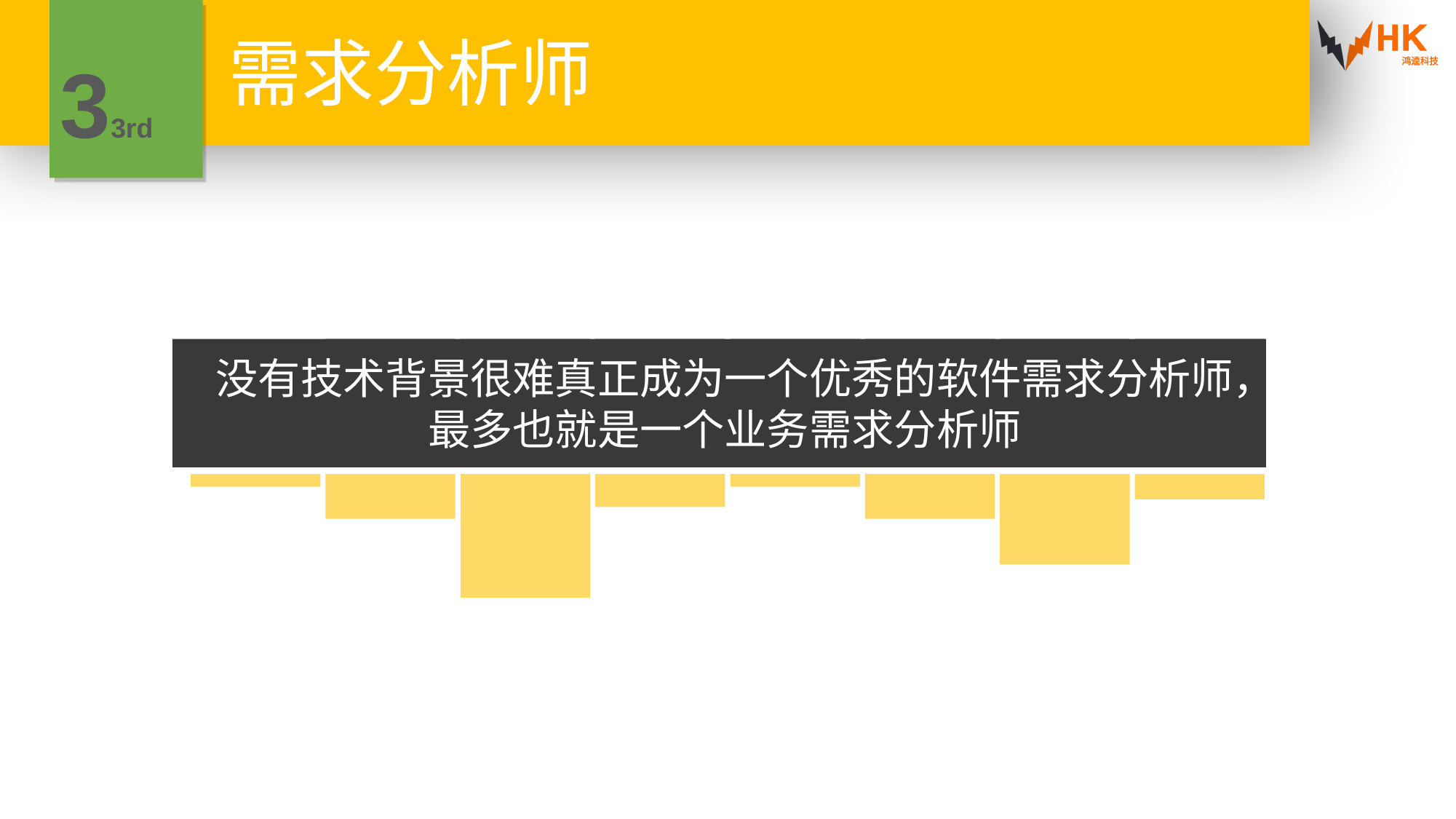

需求分析师
33rd

没有技术背景很难真正成为一个优秀的软件需求分析师，
最多也就是一个业务需求分析师